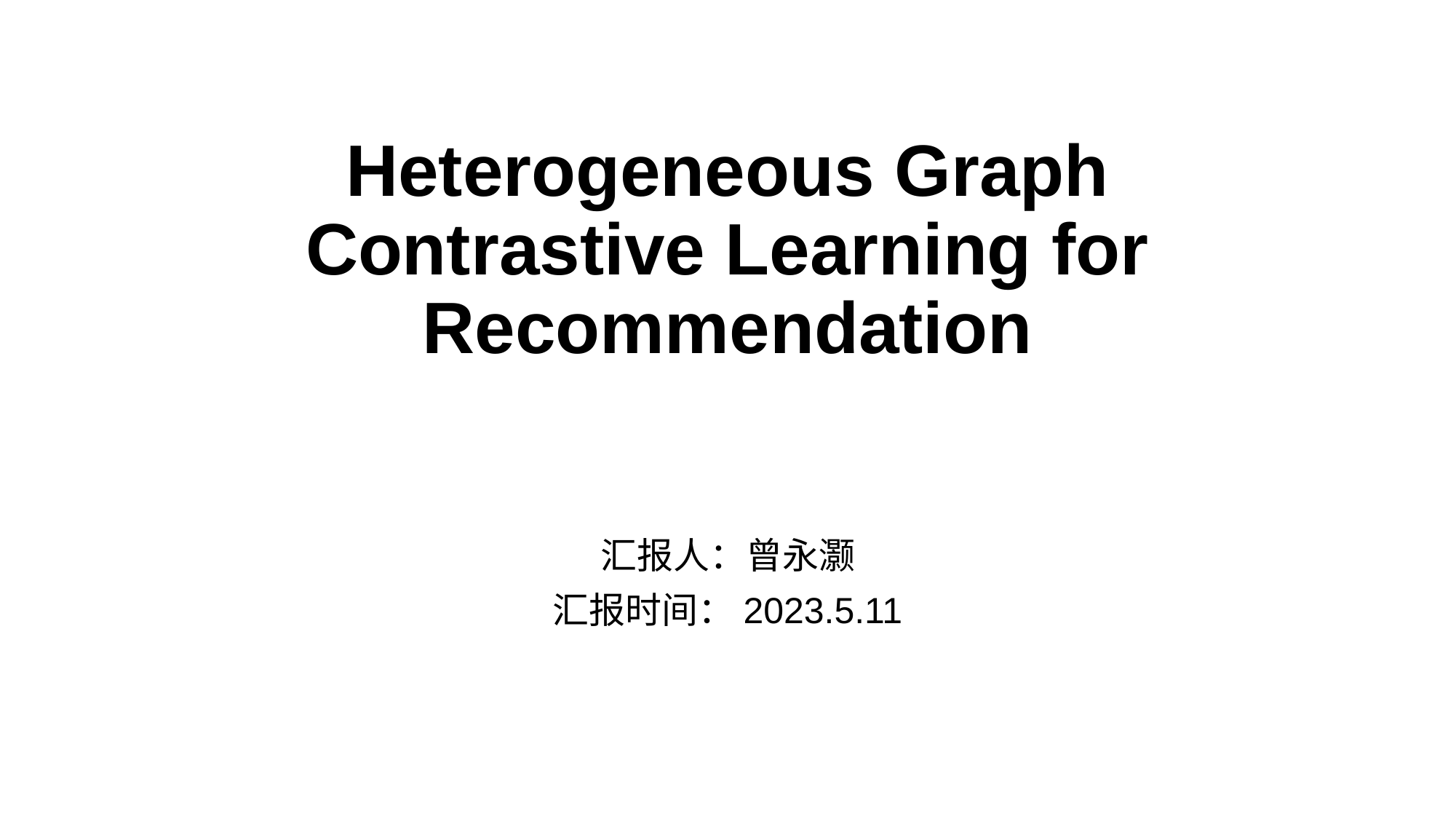

# Heterogeneous Graph Contrastive Learning for Recommendation
汇报人：曾永灏
汇报时间：2023.5.11